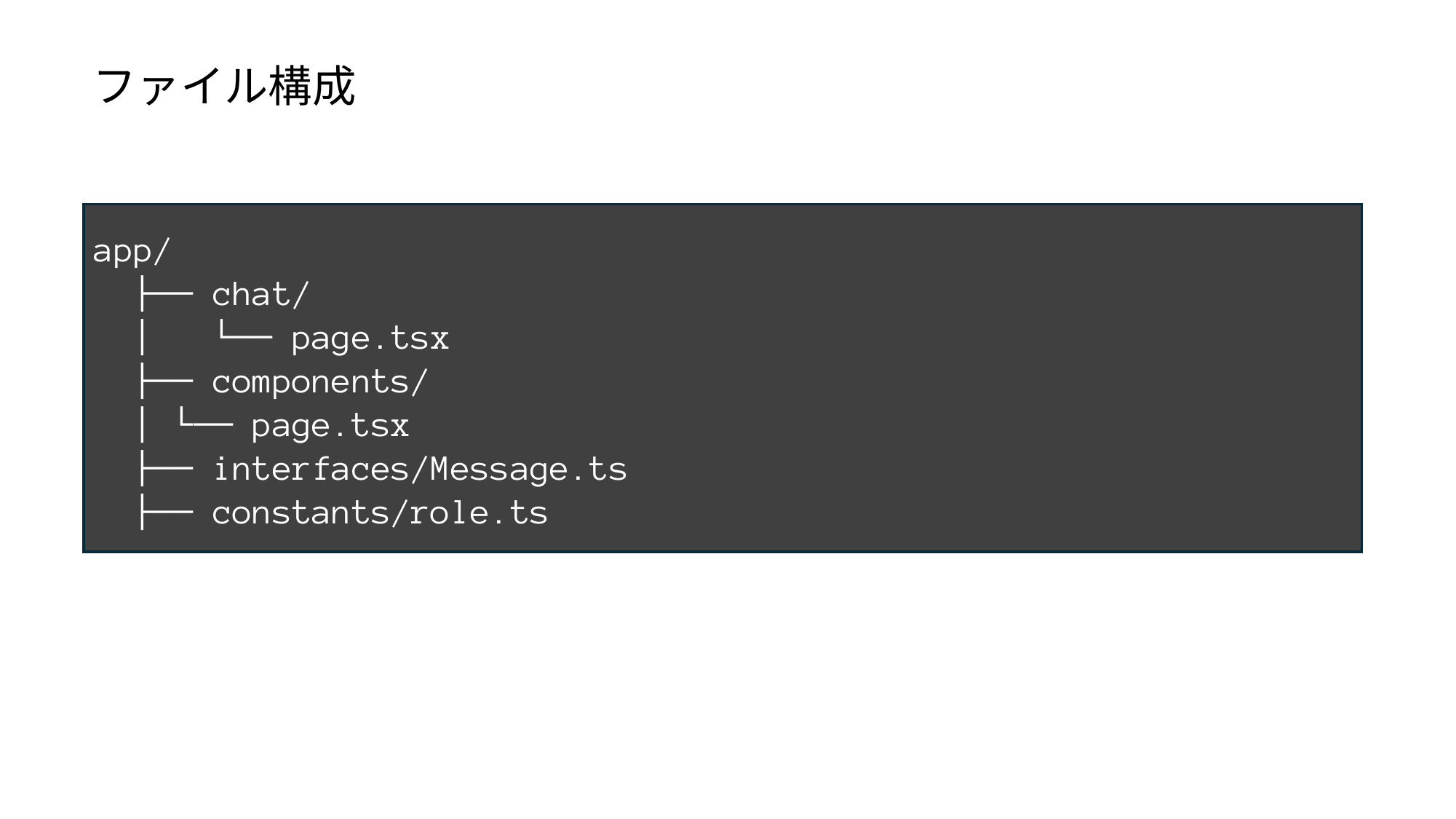

ファイル構成
app/
  ├── chat/
  │   └── page.tsx
  ├── components/
  │ └── page.tsx
  ├── interfaces/Message.ts
  ├── constants/role.ts